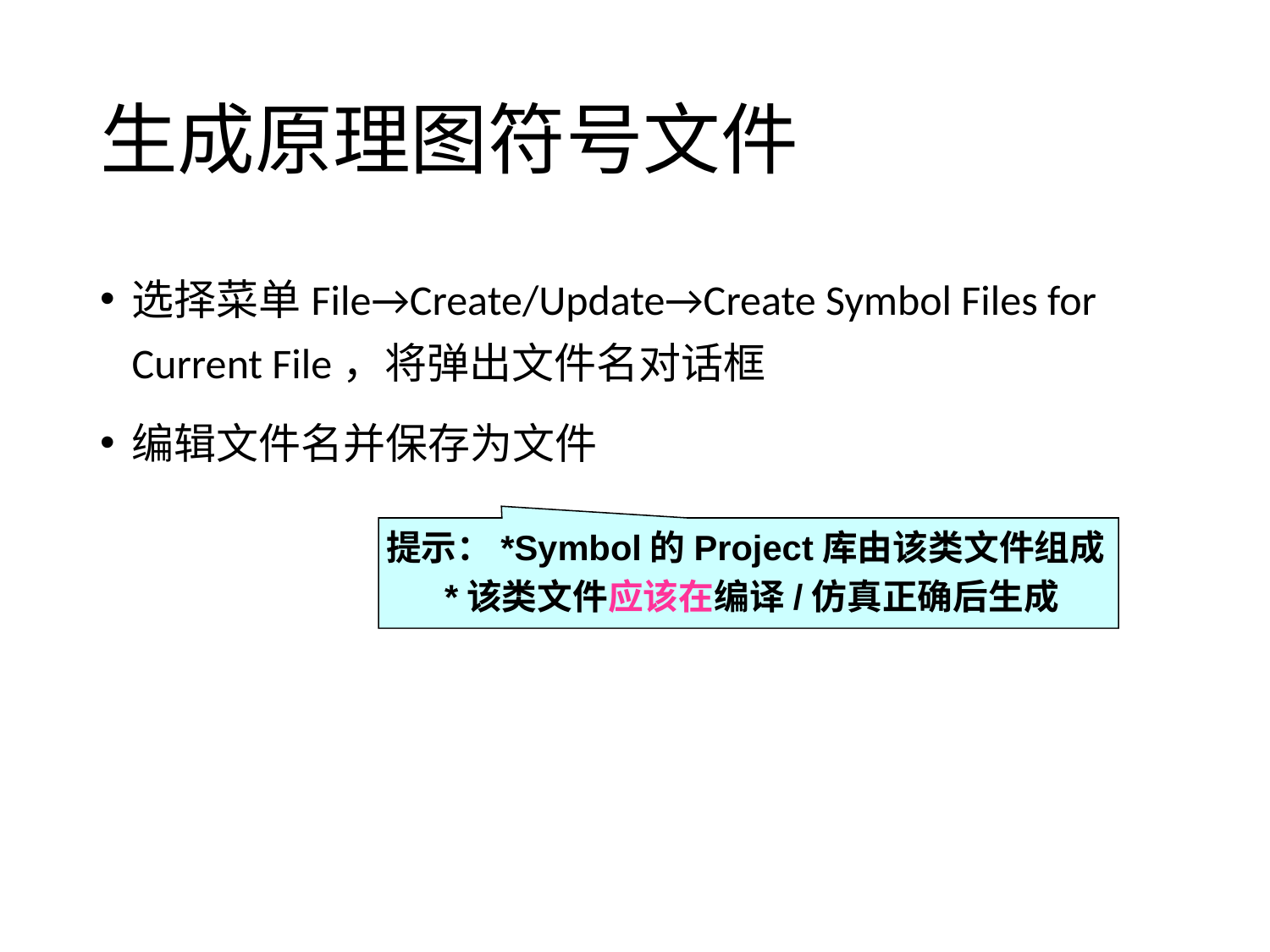

# 生成原理图符号文件
选择菜单File→Create/Update→Create Symbol Files for Current File，将弹出文件名对话框
编辑文件名并保存为文件

提示：*Symbol的Project库由该类文件组成
      *该类文件应该在编译/仿真正确后生成